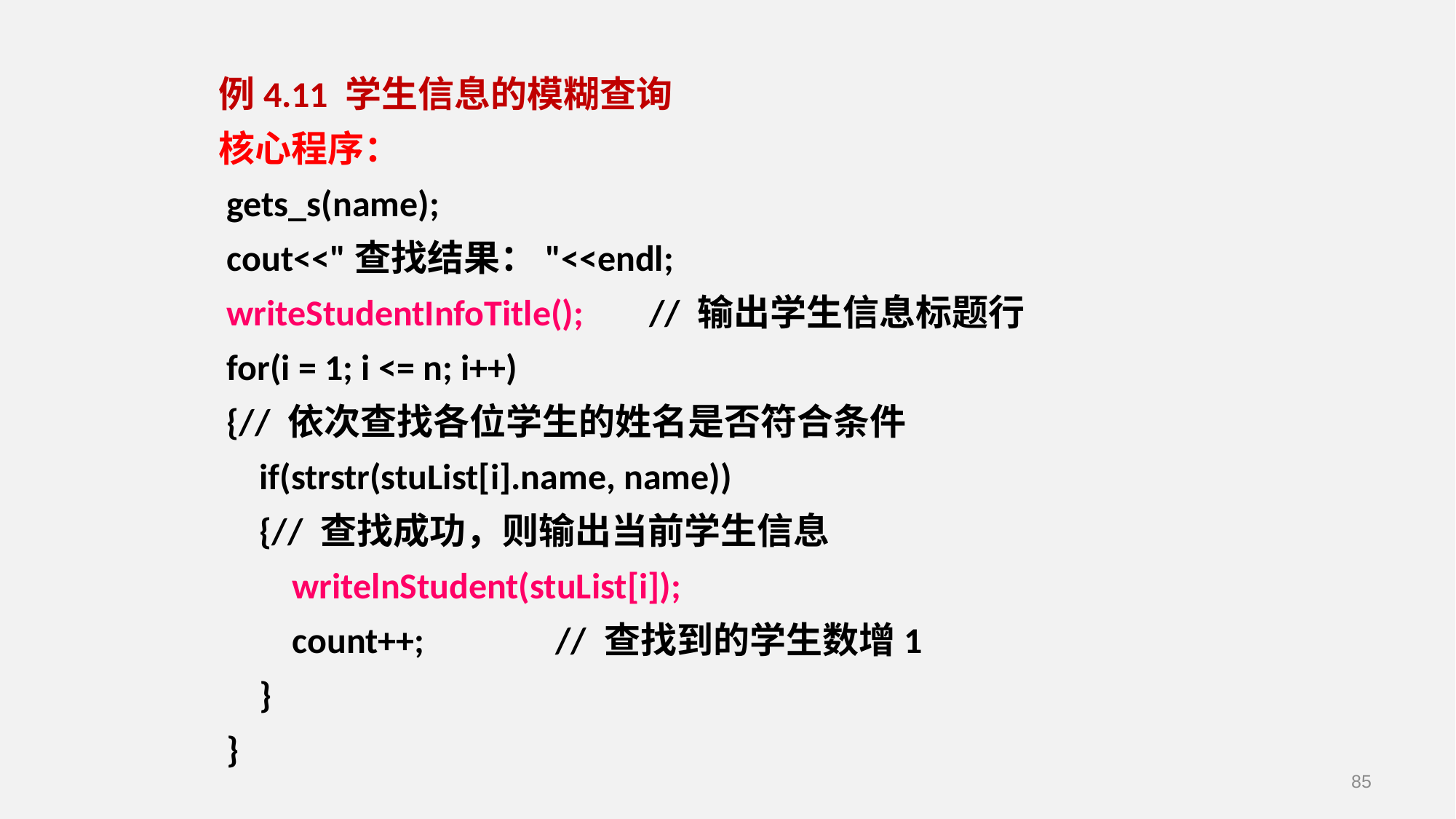

例4.11 学生信息的模糊查询
核心程序：
 gets_s(name);
 cout<<"查找结果："<<endl;
 writeStudentInfoTitle();        // 输出学生信息标题行
 for(i = 1; i <= n; i++)
 {// 依次查找各位学生的姓名是否符合条件
     if(strstr(stuList[i].name, name))
     {// 查找成功，则输出当前学生信息
         writelnStudent(stuList[i]);
         count++;                // 查找到的学生数增1
     }
 }
85